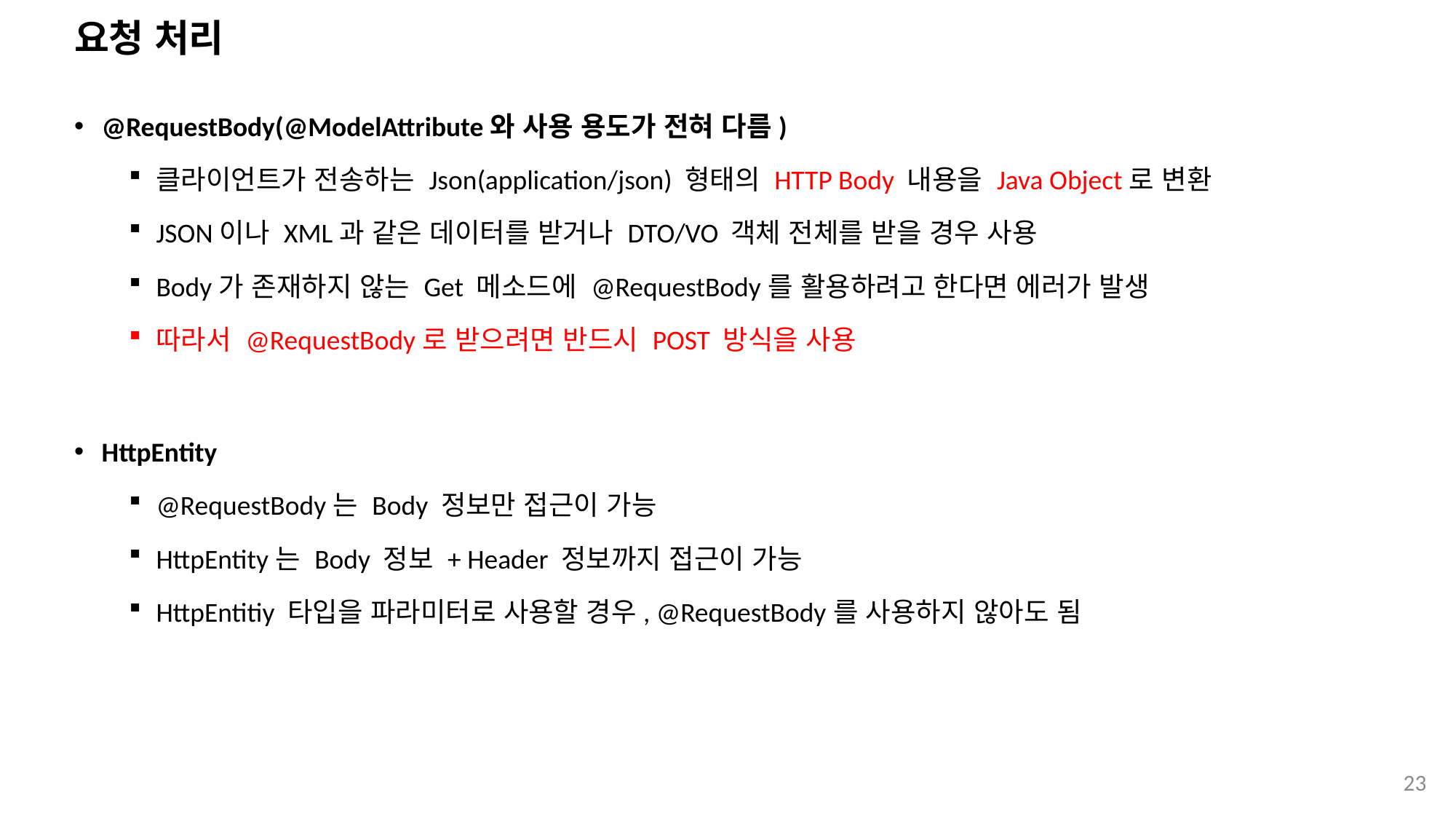

# 요청 처리
@RequestBody(@ModelAttribute와 사용 용도가 전혀 다름)
클라이언트가 전송하는 Json(application/json) 형태의 HTTP Body 내용을 Java Object로 변환
JSON이나 XML과 같은 데이터를 받거나 DTO/VO 객체 전체를 받을 경우 사용
Body가 존재하지 않는 Get 메소드에 @RequestBody를 활용하려고 한다면 에러가 발생
따라서 @RequestBody로 받으려면 반드시 POST 방식을 사용

HttpEntity
@RequestBody는 Body 정보만 접근이 가능
HttpEntity는 Body 정보 + Header 정보까지 접근이 가능
HttpEntitiy 타입을 파라미터로 사용할 경우, @RequestBody를 사용하지 않아도 됨
23